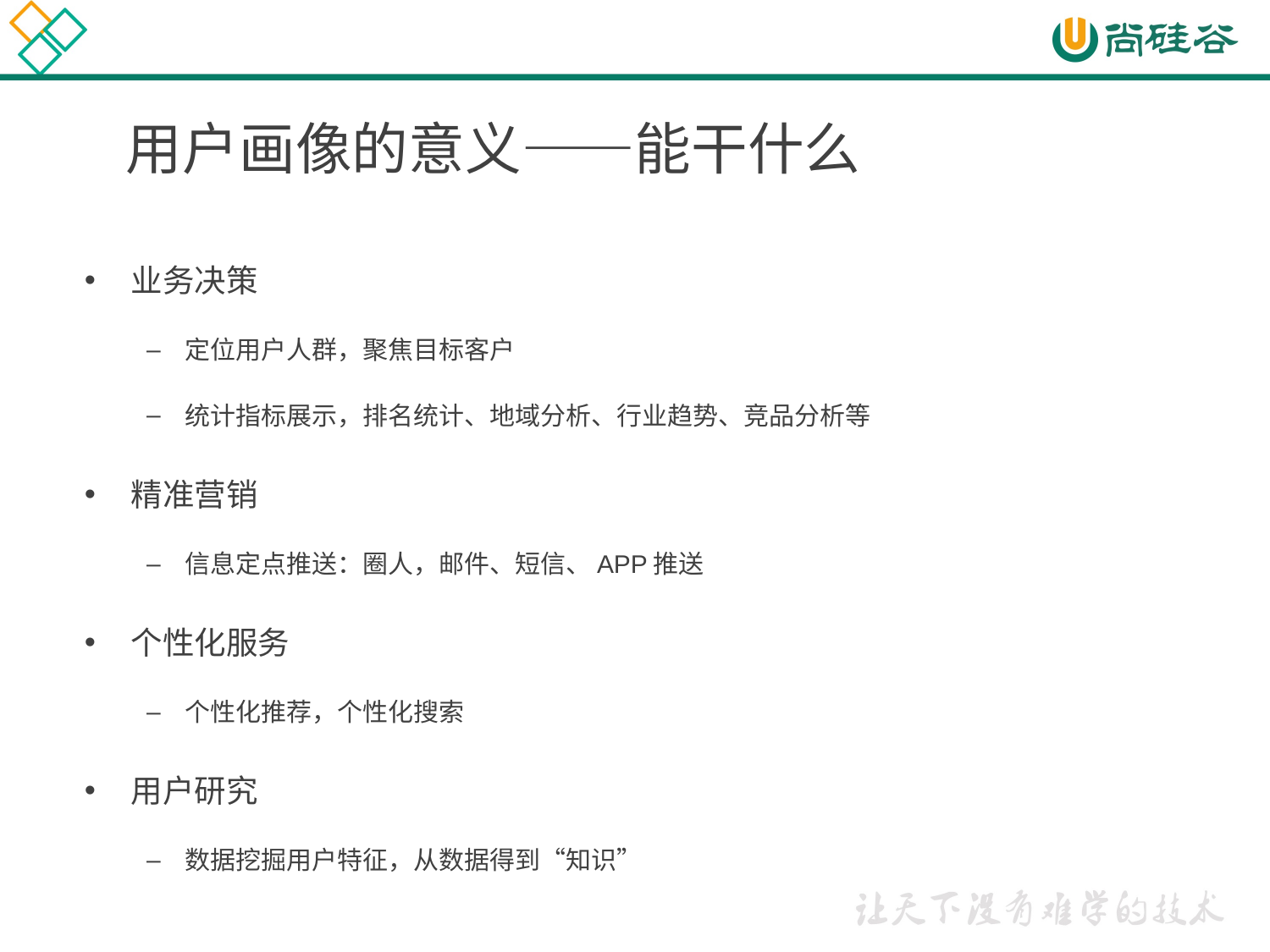

# 用户画像的意义——能干什么
业务决策
定位用户人群，聚焦目标客户
统计指标展示，排名统计、地域分析、行业趋势、竞品分析等
精准营销
信息定点推送：圈人，邮件、短信、APP推送
个性化服务
个性化推荐，个性化搜索
用户研究
数据挖掘用户特征，从数据得到“知识”